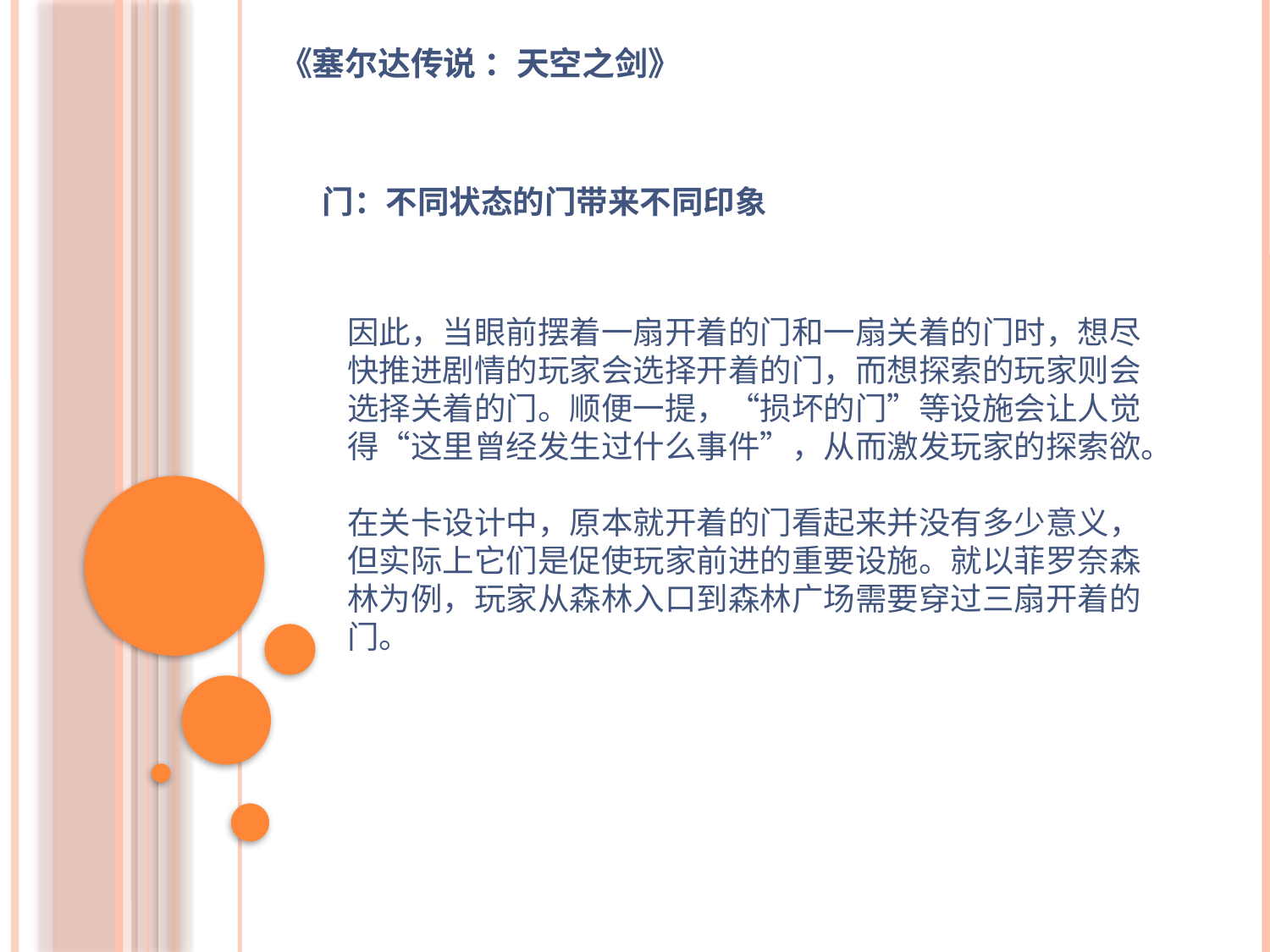

# 《塞尔达传说 ：天空之剑》
 门：不同状态的门带来不同印象
因此，当眼前摆着一扇开着的门和一扇关着的门时，想尽快推进剧情的玩家会选择开着的门，而想探索的玩家则会选择关着的门。顺便一提，“损坏的门”等设施会让人觉得“这里曾经发生过什么事件”，从而激发玩家的探索欲。

在关卡设计中，原本就开着的门看起来并没有多少意义，但实际上它们是促使玩家前进的重要设施。就以菲罗奈森林为例，玩家从森林入口到森林广场需要穿过三扇开着的门。